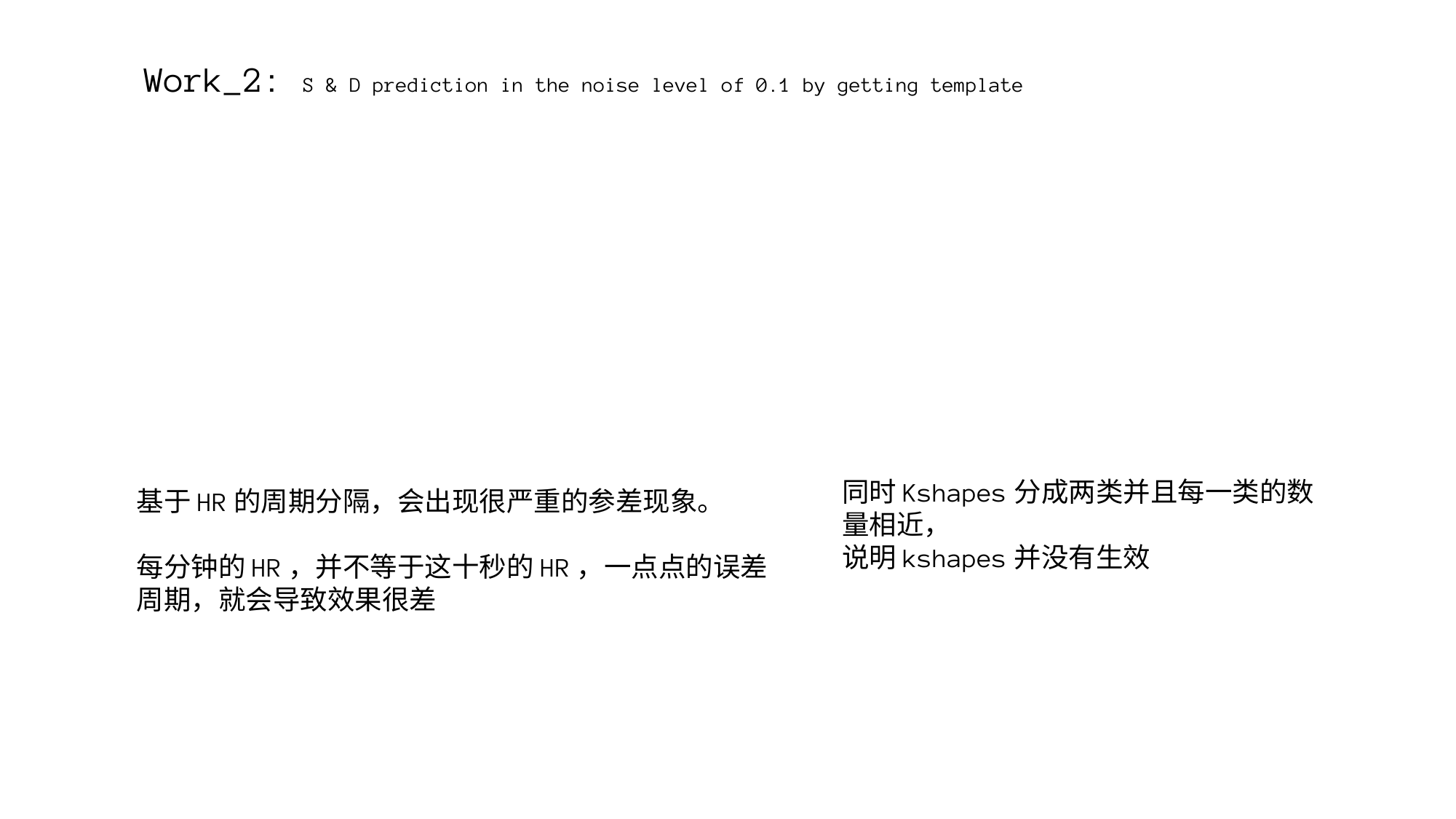

Work_2: S & D prediction in the noise level of 0.1 by getting template
同时Kshapes分成两类并且每一类的数量相近，
说明kshapes并没有生效
基于HR的周期分隔，会出现很严重的参差现象。

每分钟的HR，并不等于这十秒的HR，一点点的误差周期，就会导致效果很差